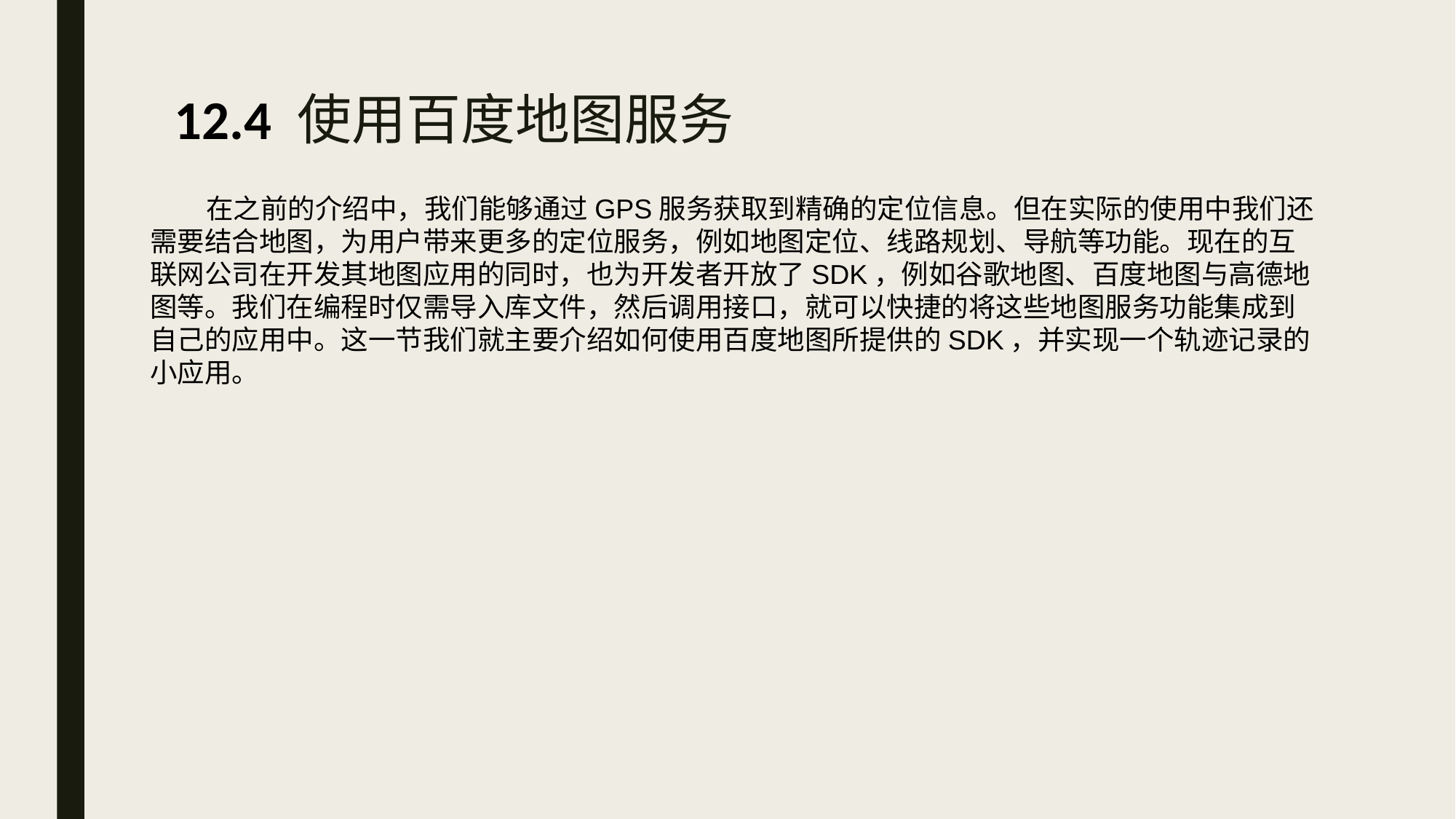

12.4 使用百度地图服务
        在之前的介绍中，我们能够通过GPS服务获取到精确的定位信息。但在实际的使用中我们还需要结合地图，为用户带来更多的定位服务，例如地图定位、线路规划、导航等功能。现在的互联网公司在开发其地图应用的同时，也为开发者开放了SDK，例如谷歌地图、百度地图与高德地图等。我们在编程时仅需导入库文件，然后调用接口，就可以快捷的将这些地图服务功能集成到自己的应用中。这一节我们就主要介绍如何使用百度地图所提供的SDK，并实现一个轨迹记录的小应用。